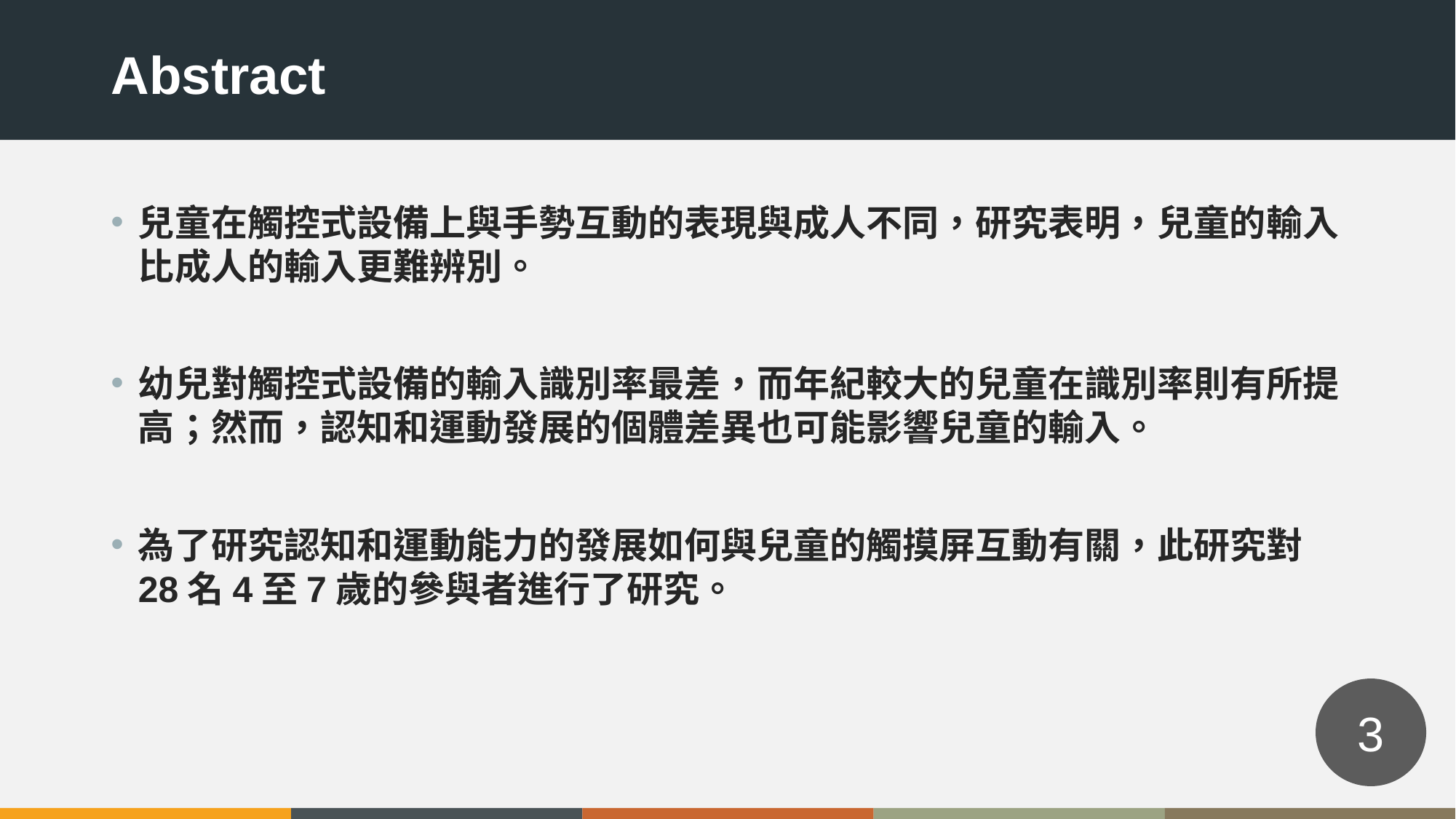

Abstract
兒童在觸控式設備上與手勢互動的表現與成人不同，研究表明，兒童的輸入比成人的輸入更難辨別。

幼兒對觸控式設備的輸入識別率最差，而年紀較大的兒童在識別率則有所提高；然而，認知和運動發展的個體差異也可能影響兒童的輸入。

為了研究認知和運動能力的發展如何與兒童的觸摸屏互動有關，此研究對28名4至7歲的參與者進行了研究。
3